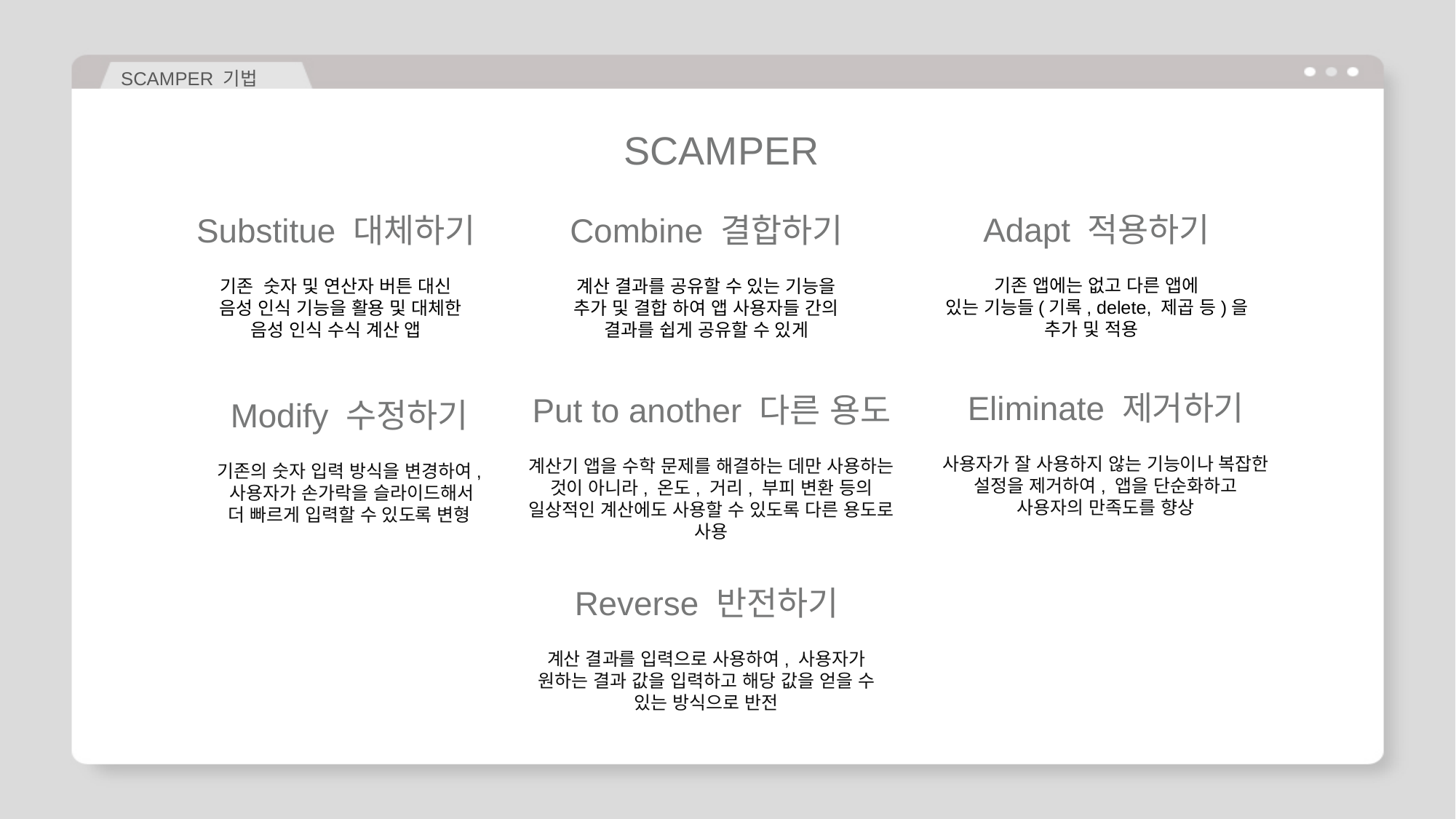

SCAMPER 기법
SCAMPER
Adapt 적용하기

기존 앱에는 없고 다른 앱에
있는 기능들(기록, delete, 제곱 등)을
추가 및 적용
Combine 결합하기

계산 결과를 공유할 수 있는 기능을
추가 및 결합 하여 앱 사용자들 간의
결과를 쉽게 공유할 수 있게
Substitue 대체하기

기존  숫자 및 연산자 버튼 대신
  음성 인식 기능을 활용 및 대체한
음성 인식 수식 계산 앱
Eliminate 제거하기

사용자가 잘 사용하지 않는 기능이나 복잡한 설정을 제거하여, 앱을 단순화하고
사용자의 만족도를 향상
Put to another 다른 용도

계산기 앱을 수학 문제를 해결하는 데만 사용하는 것이 아니라, 온도, 거리, 부피 변환 등의 일상적인 계산에도 사용할 수 있도록 다른 용도로 사용
Modify 수정하기

기존의 숫자 입력 방식을 변경하여,
 사용자가 손가락을 슬라이드해서
더 빠르게 입력할 수 있도록 변형
Reverse 반전하기

계산 결과를 입력으로 사용하여, 사용자가 원하는 결과 값을 입력하고 해당 값을 얻을 수 있는 방식으로 반전